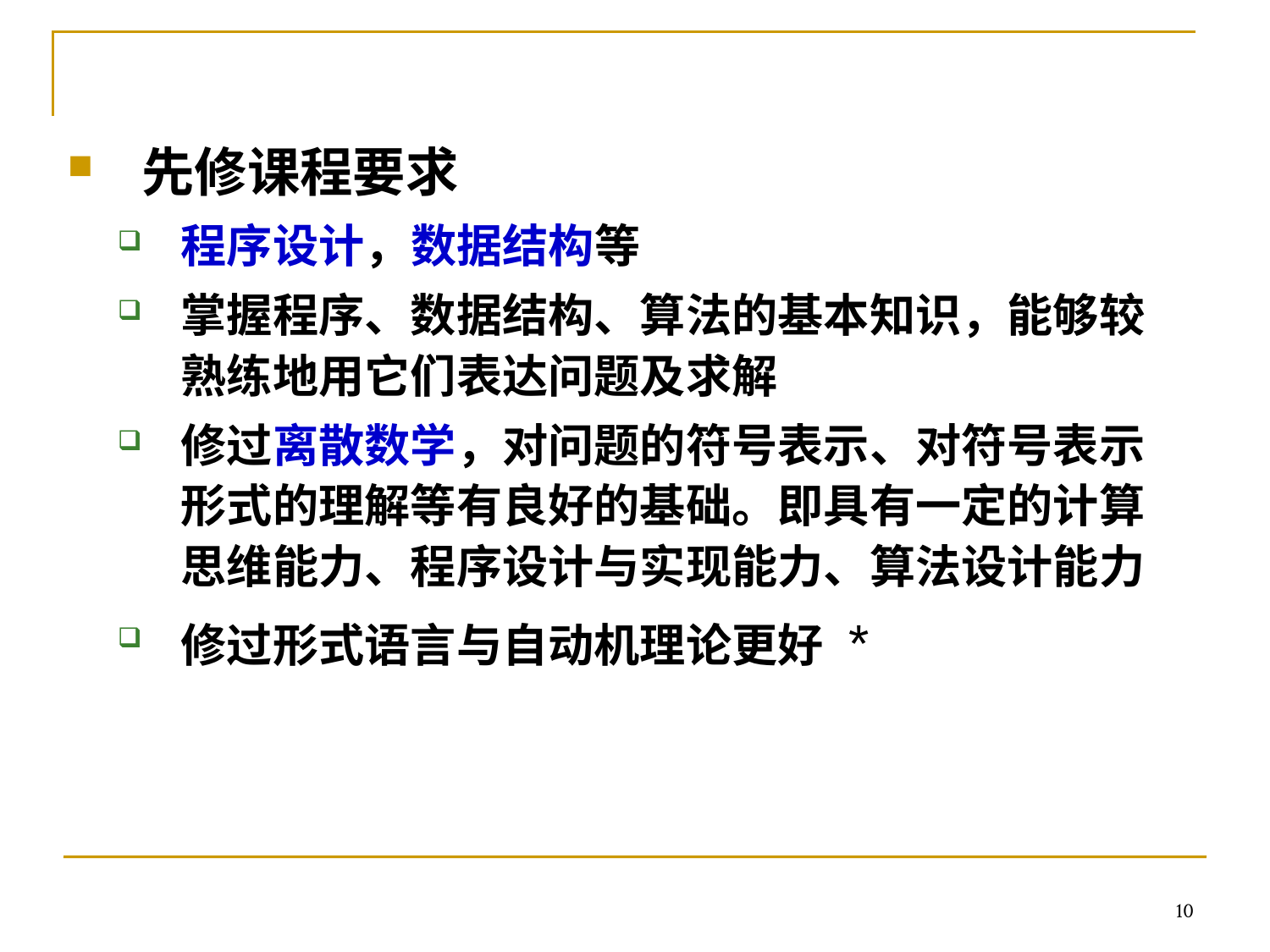

先修课程要求
程序设计，数据结构等
掌握程序、数据结构、算法的基本知识，能够较熟练地用它们表达问题及求解
修过离散数学，对问题的符号表示、对符号表示形式的理解等有良好的基础。即具有一定的计算思维能力、程序设计与实现能力、算法设计能力
修过形式语言与自动机理论更好 *
10